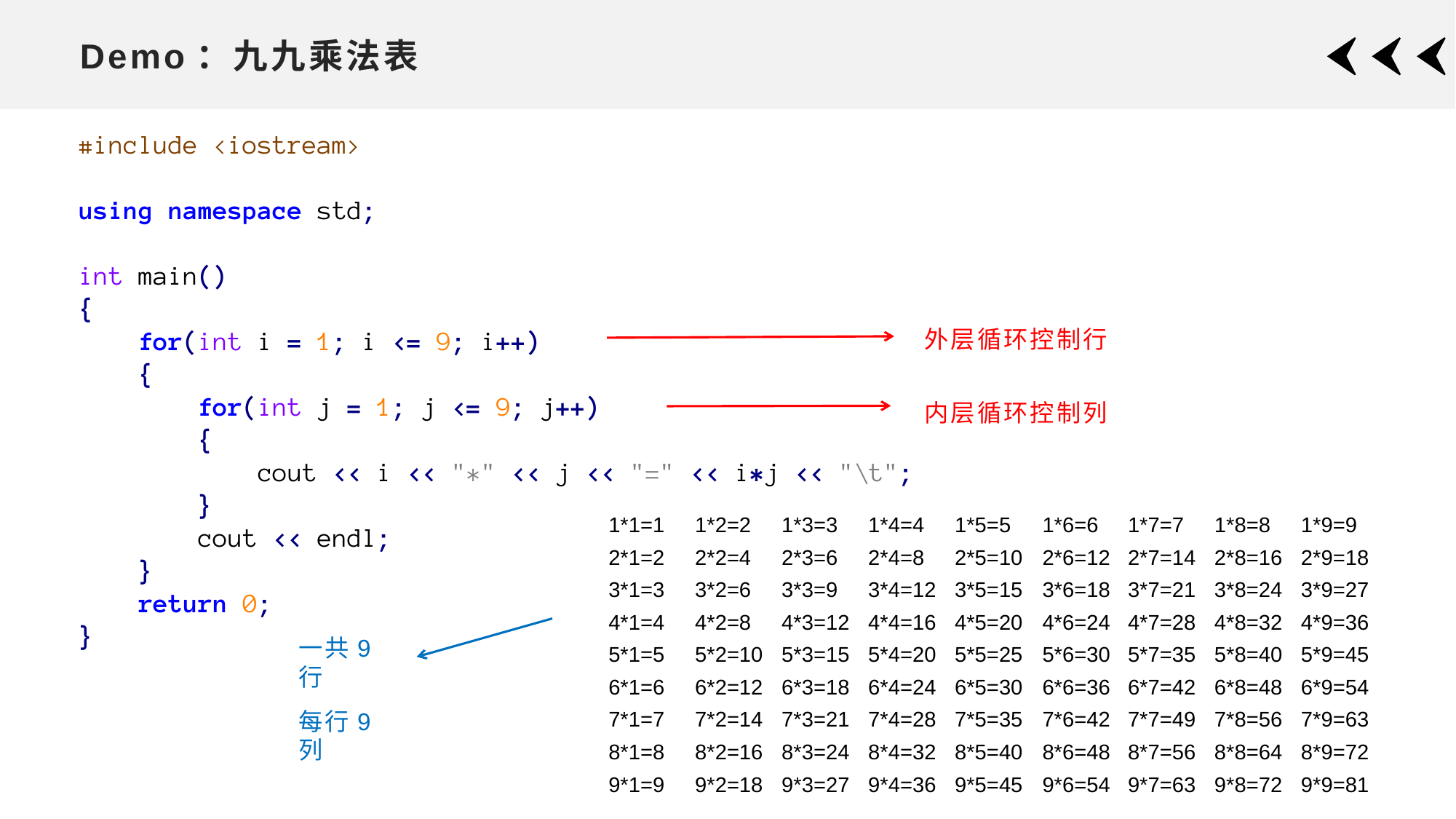

# Demo：九九乘法表
#include <iostream>

using namespace std;

int main()
{
    for(int i = 1; i <= 9; i++)
    {
        for(int j = 1; j <= 9; j++)
        {
            cout << i << "*" << j << "=" << i*j << "\t";
        }
        cout << endl;
    }
    return 0;
}
外层循环控制行
内层循环控制列
| 1\*1=1 | 1\*2=2 | 1\*3=3 | 1\*4=4 | 1\*5=5 | 1\*6=6 | 1\*7=7 | 1\*8=8 | 1\*9=9 |
| --- | --- | --- | --- | --- | --- | --- | --- | --- |
| 2\*1=2 | 2\*2=4 | 2\*3=6 | 2\*4=8 | 2\*5=10 | 2\*6=12 | 2\*7=14 | 2\*8=16 | 2\*9=18 |
| 3\*1=3 | 3\*2=6 | 3\*3=9 | 3\*4=12 | 3\*5=15 | 3\*6=18 | 3\*7=21 | 3\*8=24 | 3\*9=27 |
| 4\*1=4 | 4\*2=8 | 4\*3=12 | 4\*4=16 | 4\*5=20 | 4\*6=24 | 4\*7=28 | 4\*8=32 | 4\*9=36 |
| 5\*1=5 | 5\*2=10 | 5\*3=15 | 5\*4=20 | 5\*5=25 | 5\*6=30 | 5\*7=35 | 5\*8=40 | 5\*9=45 |
| 6\*1=6 | 6\*2=12 | 6\*3=18 | 6\*4=24 | 6\*5=30 | 6\*6=36 | 6\*7=42 | 6\*8=48 | 6\*9=54 |
| 7\*1=7 | 7\*2=14 | 7\*3=21 | 7\*4=28 | 7\*5=35 | 7\*6=42 | 7\*7=49 | 7\*8=56 | 7\*9=63 |
| 8\*1=8 | 8\*2=16 | 8\*3=24 | 8\*4=32 | 8\*5=40 | 8\*6=48 | 8\*7=56 | 8\*8=64 | 8\*9=72 |
| 9\*1=9 | 9\*2=18 | 9\*3=27 | 9\*4=36 | 9\*5=45 | 9\*6=54 | 9\*7=63 | 9\*8=72 | 9\*9=81 |
一共9行
每行9列